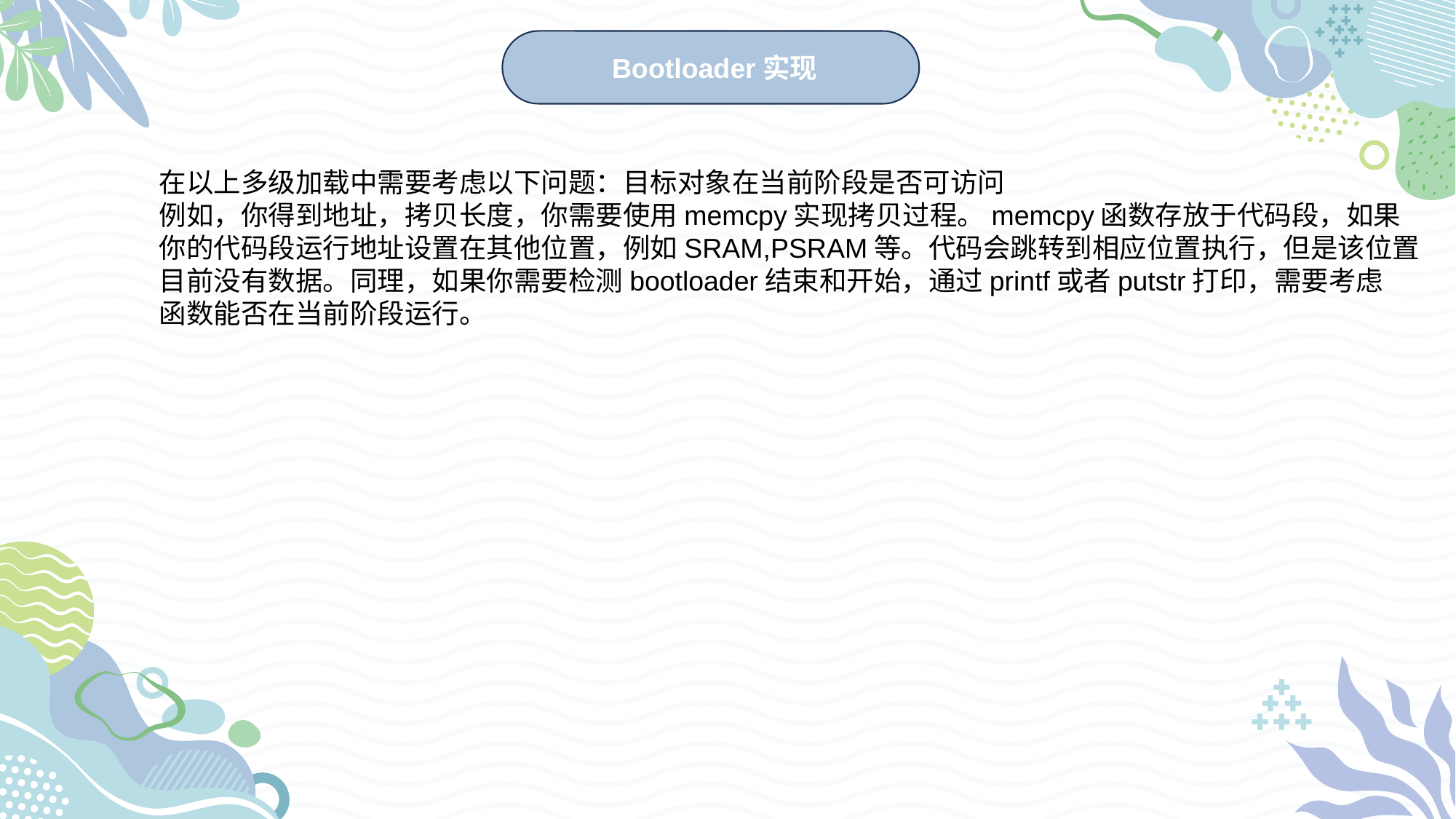

03
添加标题文本

Bootloader实现
在以上多级加载中需要考虑以下问题：目标对象在当前阶段是否可访问
例如，你得到地址，拷贝长度，你需要使用memcpy实现拷贝过程。memcpy函数存放于代码段，如果
你的代码段运行地址设置在其他位置，例如SRAM,PSRAM等。代码会跳转到相应位置执行，但是该位置
目前没有数据。同理，如果你需要检测bootloader结束和开始，通过printf或者putstr打印，需要考虑
函数能否在当前阶段运行。